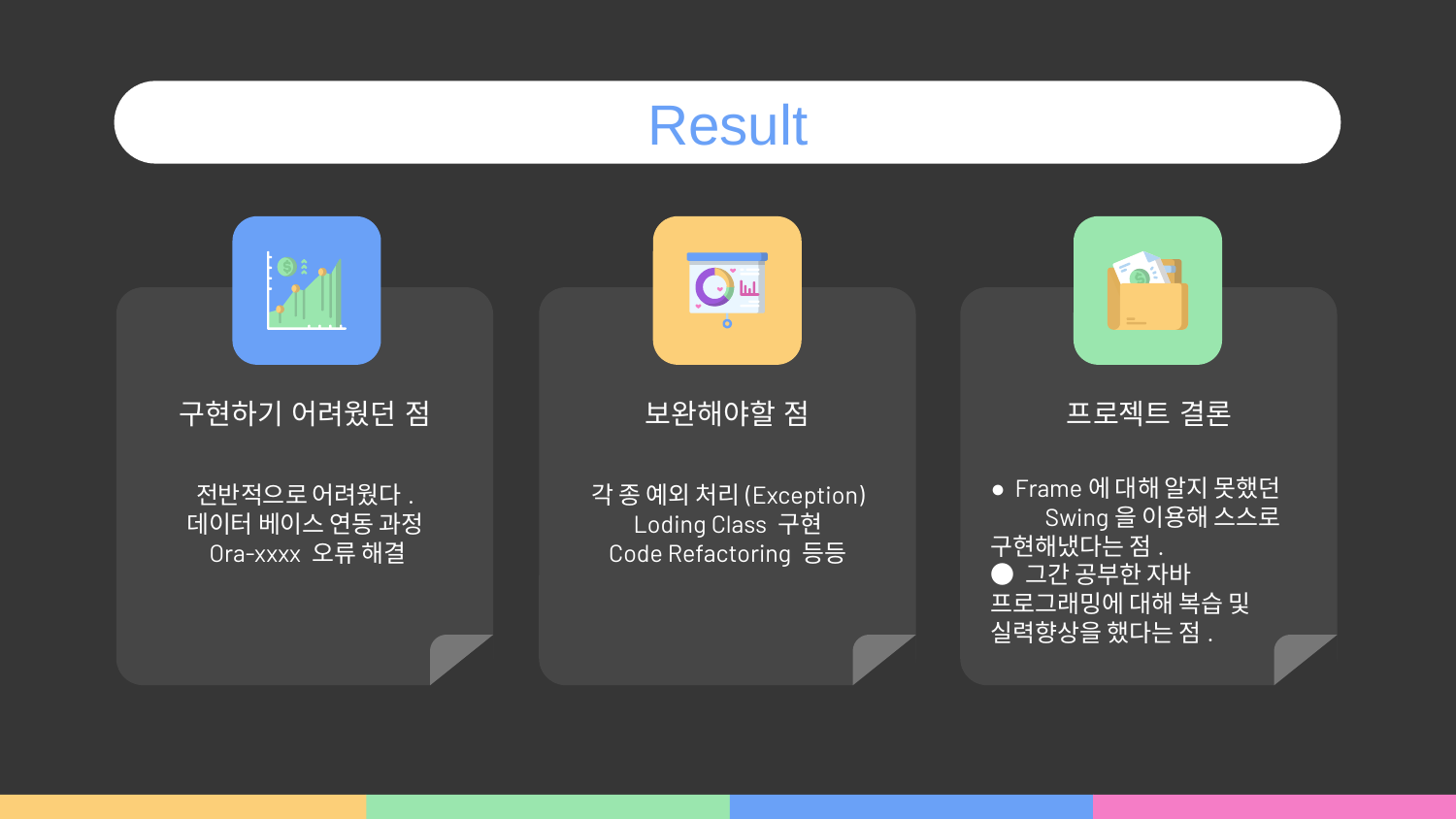

Result

# 구현하기 어려웠던 점
보완해야할 점
프로젝트 결론
전반적으로 어려웠다.
데이터 베이스 연동 과정
 Ora-xxxx 오류 해결
각 종 예외 처리(Exception)
Loding Class 구현
Code Refactoring 등등
●  Frame에 대해 알지 못했던                Swing을 이용해 스스로 구현해냈다는 점.
● 그간 공부한 자바 프로그래밍에 대해 복습 및 실력향상을 했다는 점.